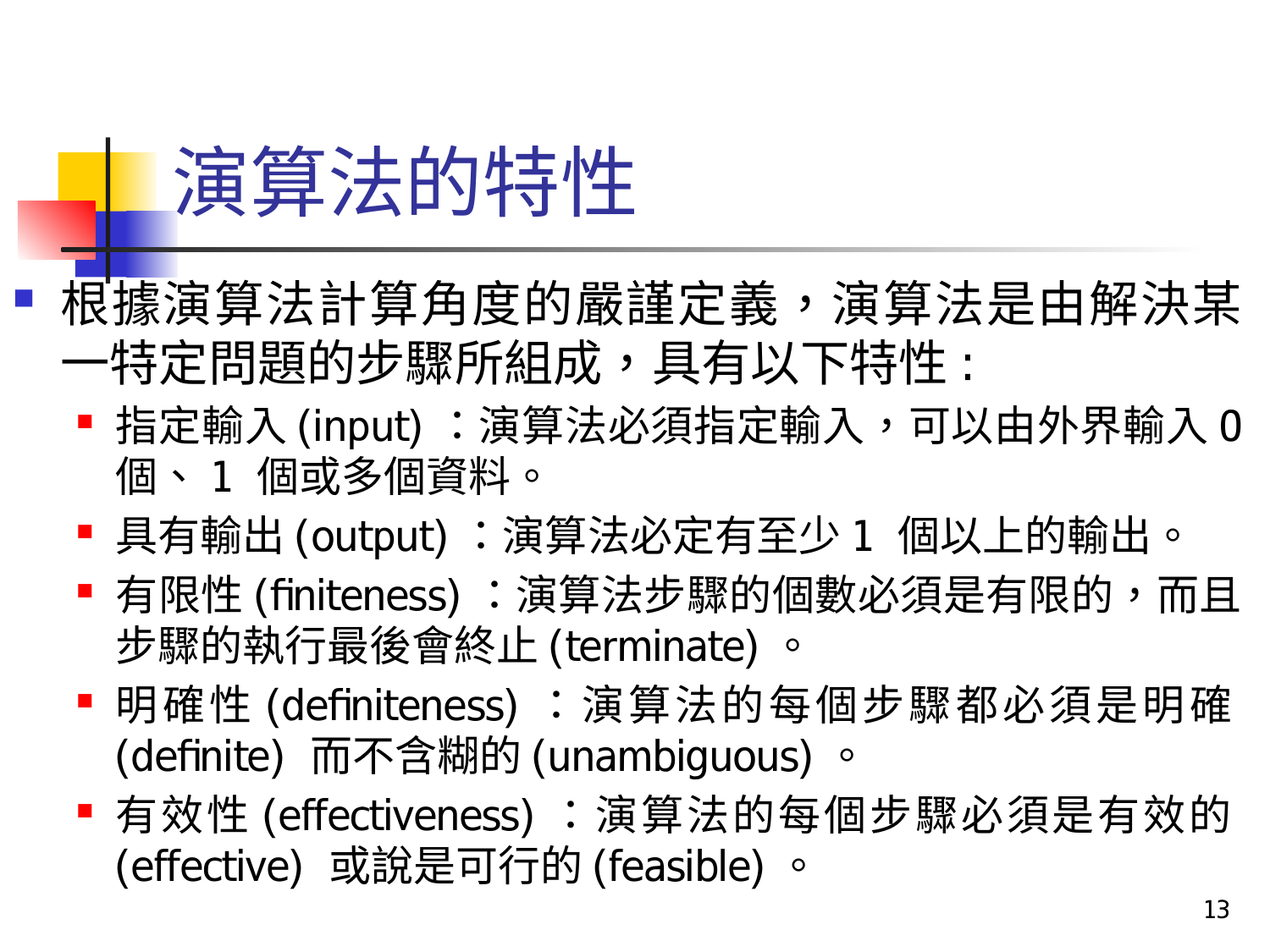

# 演算法的特性
根據演算法計算角度的嚴謹定義，演算法是由解決某一特定問題的步驟所組成，具有以下特性:
指定輸入(input)：演算法必須指定輸入，可以由外界輸入0 個、1 個或多個資料。
具有輸出(output)：演算法必定有至少1 個以上的輸出。
有限性(finiteness)：演算法步驟的個數必須是有限的，而且步驟的執行最後會終止(terminate)。
明確性(definiteness)：演算法的每個步驟都必須是明確(definite) 而不含糊的(unambiguous)。
有效性(effectiveness)：演算法的每個步驟必須是有效的(effective) 或說是可行的(feasible)。
13